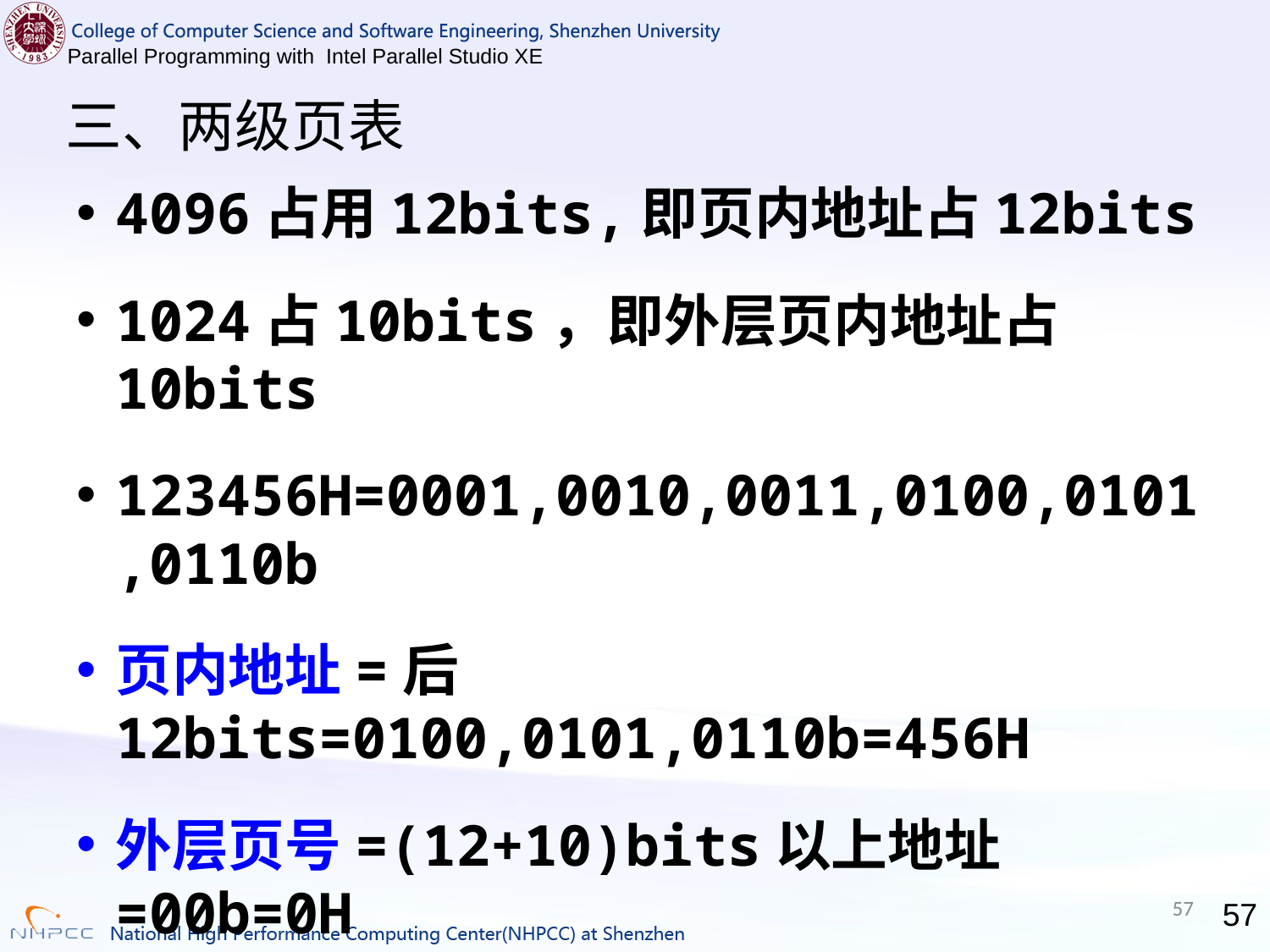

# 三、两级页表
4096占用12bits,即页内地址占12bits
1024占10bits，即外层页内地址占10bits
123456H=0001,0010,0011,0100,0101,0110b
页内地址=后12bits=0100,0101,0110b=456H
外层页号=(12+10)bits以上地址=00b=0H
57
57